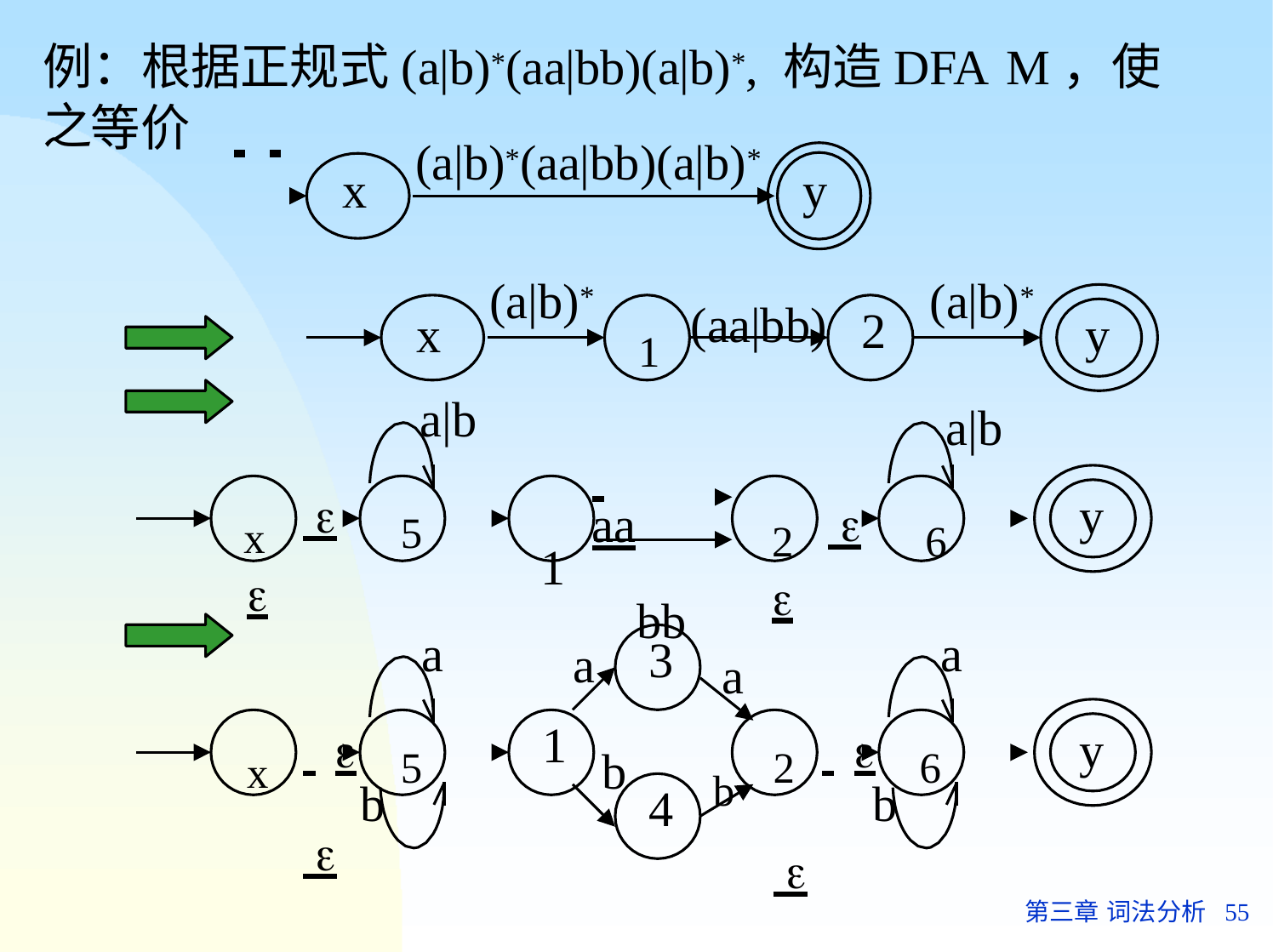

例：根据正规式(a|b)*(aa|bb)(a|b)*,	构造DFA	M，使之
等价
(a|b)*(aa|bb)(a|b)*

x	y

1	(aa|bb)
(a|b)*
(a|b)*
x  a|b
x	 ε	5	 ε

2
y

a|b
2	 ε	6	 ε

 	aa
1
bb

y

a
x	 	ε	5	 ε
a
b	2	 	ε	6	 ε

3
a
a

1
y
b

b
b

4

第三章 词法分析	55